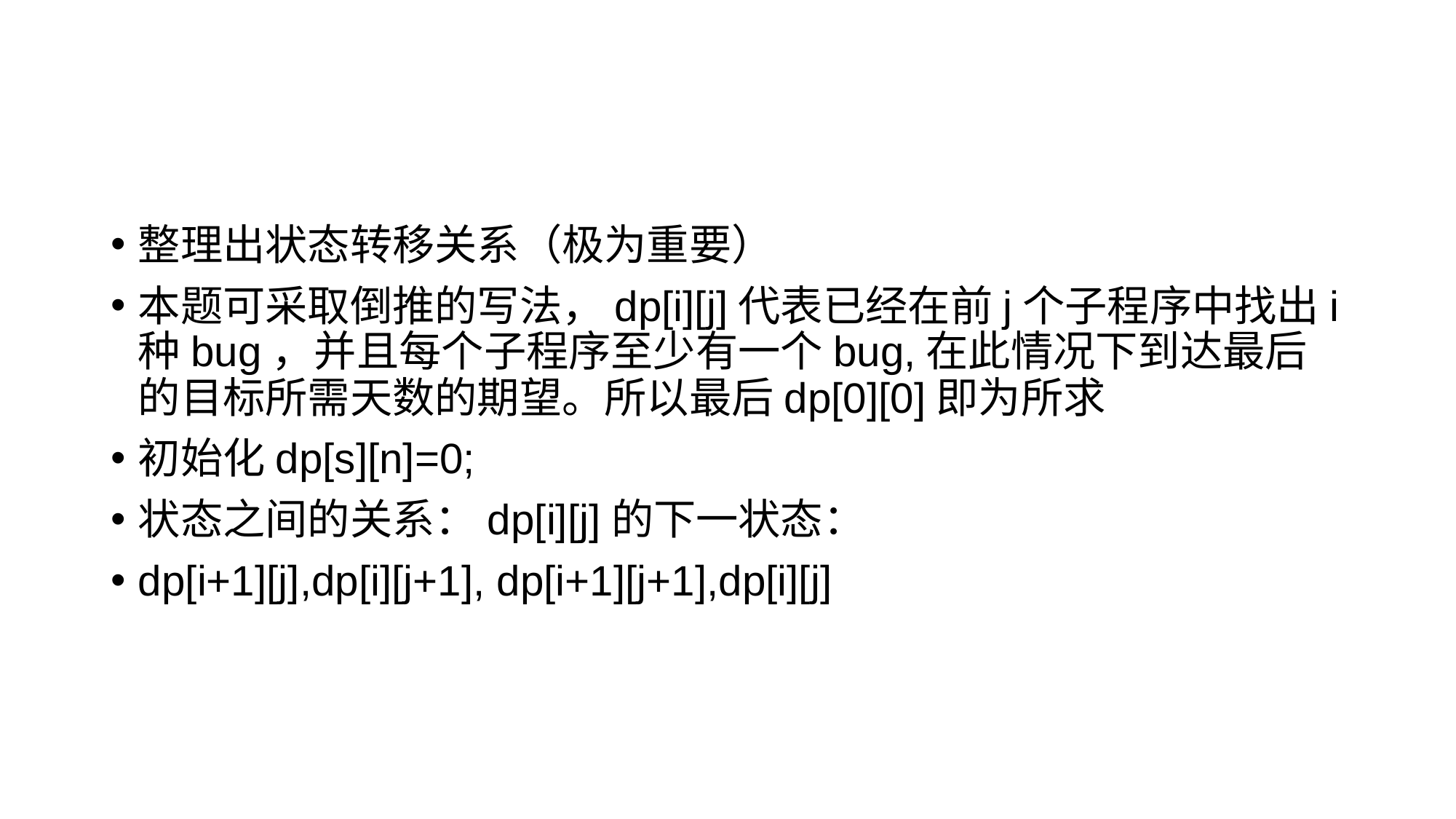

#
整理出状态转移关系（极为重要）
本题可采取倒推的写法，dp[i][j]代表已经在前j个子程序中找出i种bug，并且每个子程序至少有一个bug,在此情况下到达最后的目标所需天数的期望。所以最后dp[0][0]即为所求
初始化dp[s][n]=0;
状态之间的关系：dp[i][j]的下一状态：
dp[i+1][j],dp[i][j+1], dp[i+1][j+1],dp[i][j]